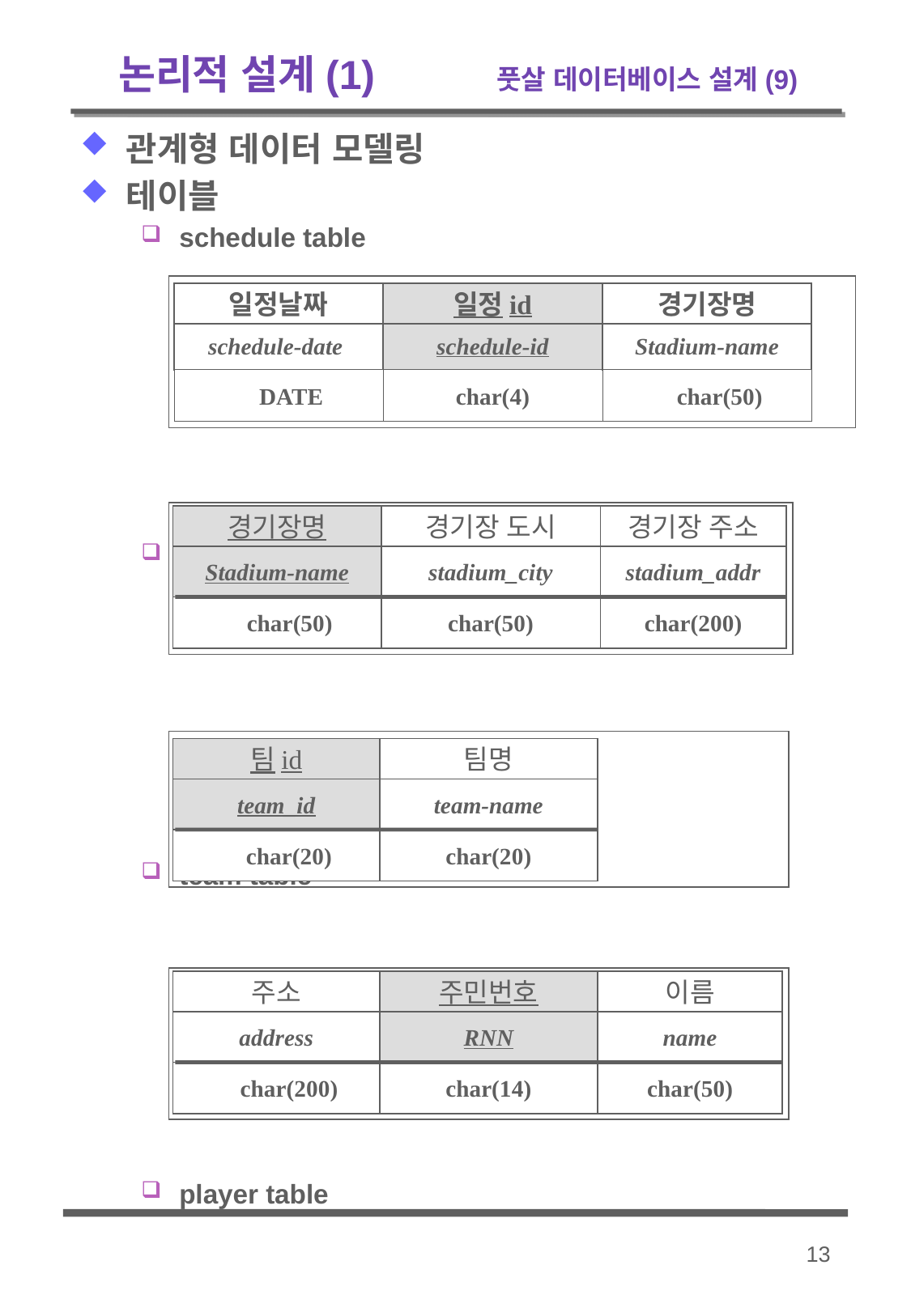

# 논리적 설계(1)  	 풋살 데이터베이스 설계(9)
관계형 데이터 모델링
테이블
schedule table

stadium table

team table

player table

경기장명
일정날짜
일정id
Stadium-name
schedule-date
schedule-id
char(50)
DATE
char(4)

경기장명
경기장 도시
경기장 주소
Stadium-name
stadium_city
stadium_addr
char(50)

char(50)
char(200)

팀id
팀명
team_id
team-name
char(20)

char(20)

주소
주민번호
이름
address
RNN
name
char(200)

char(14)
char(50)
13